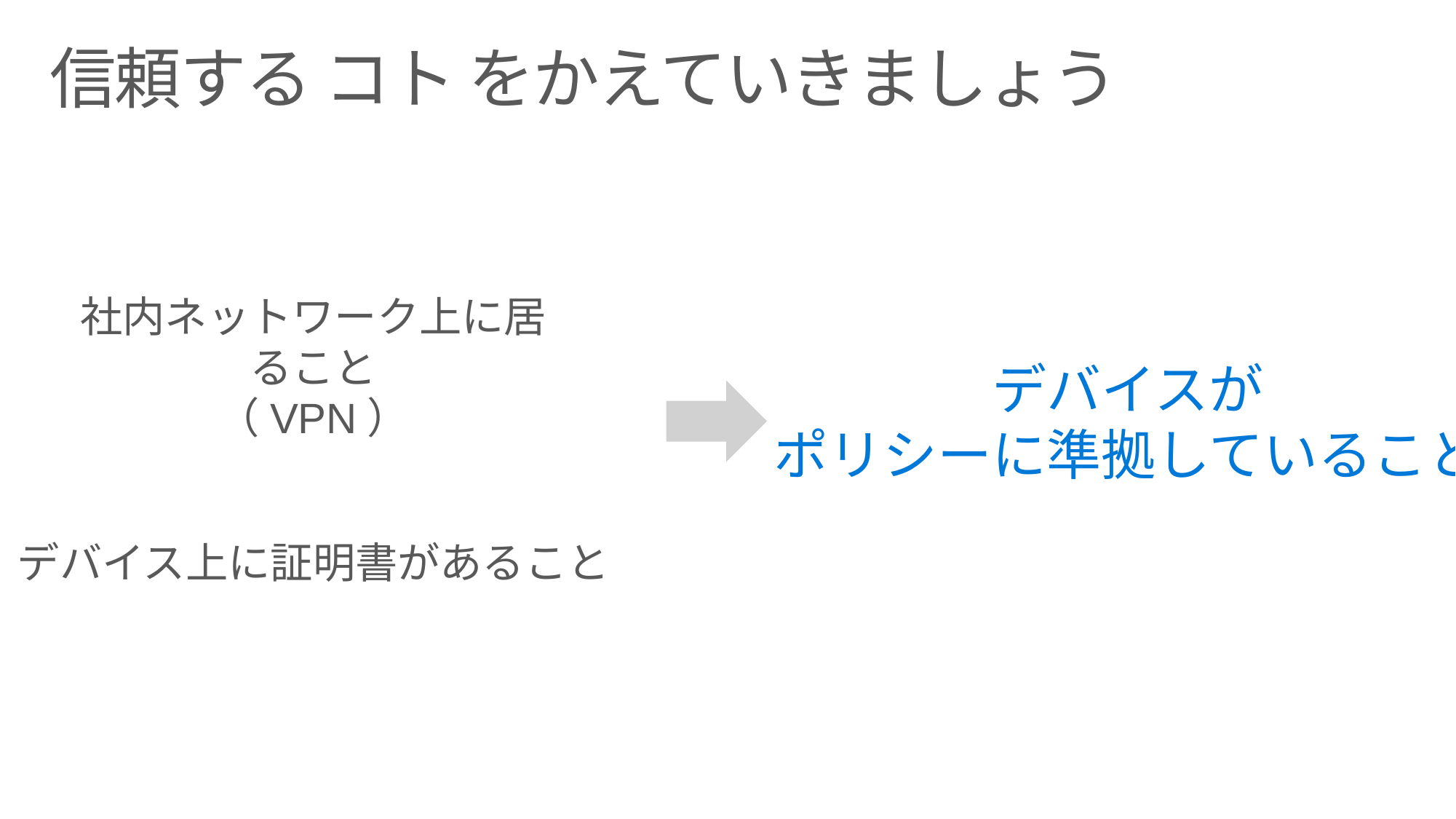

# 信頼する コト をかえていきましょう
社内ネットワーク上に居ること
（VPN）
デバイスが
ポリシーに準拠していること

デバイス上に証明書があること